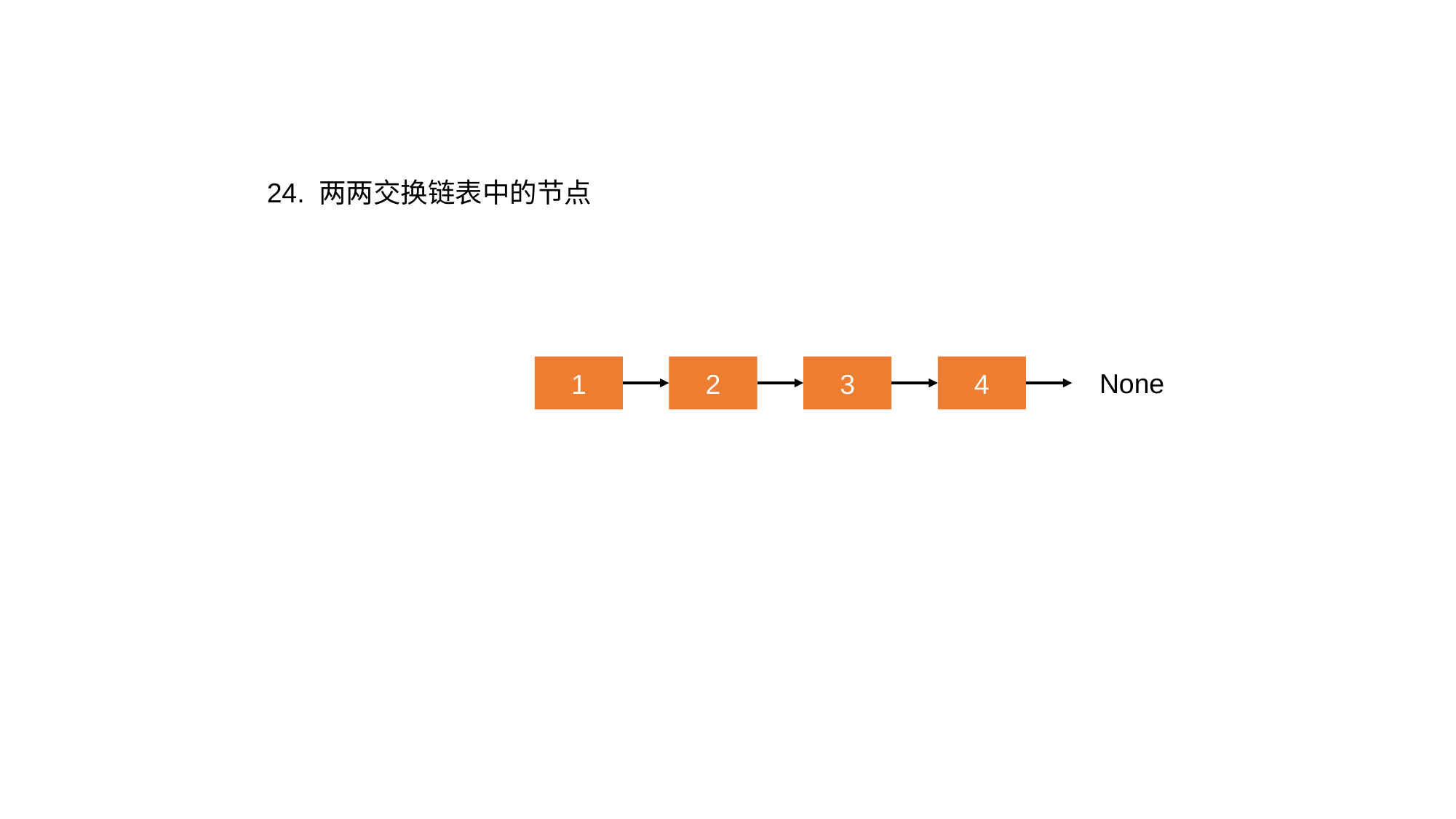

24. 两两交换链表中的节点
1
2
3
4
None